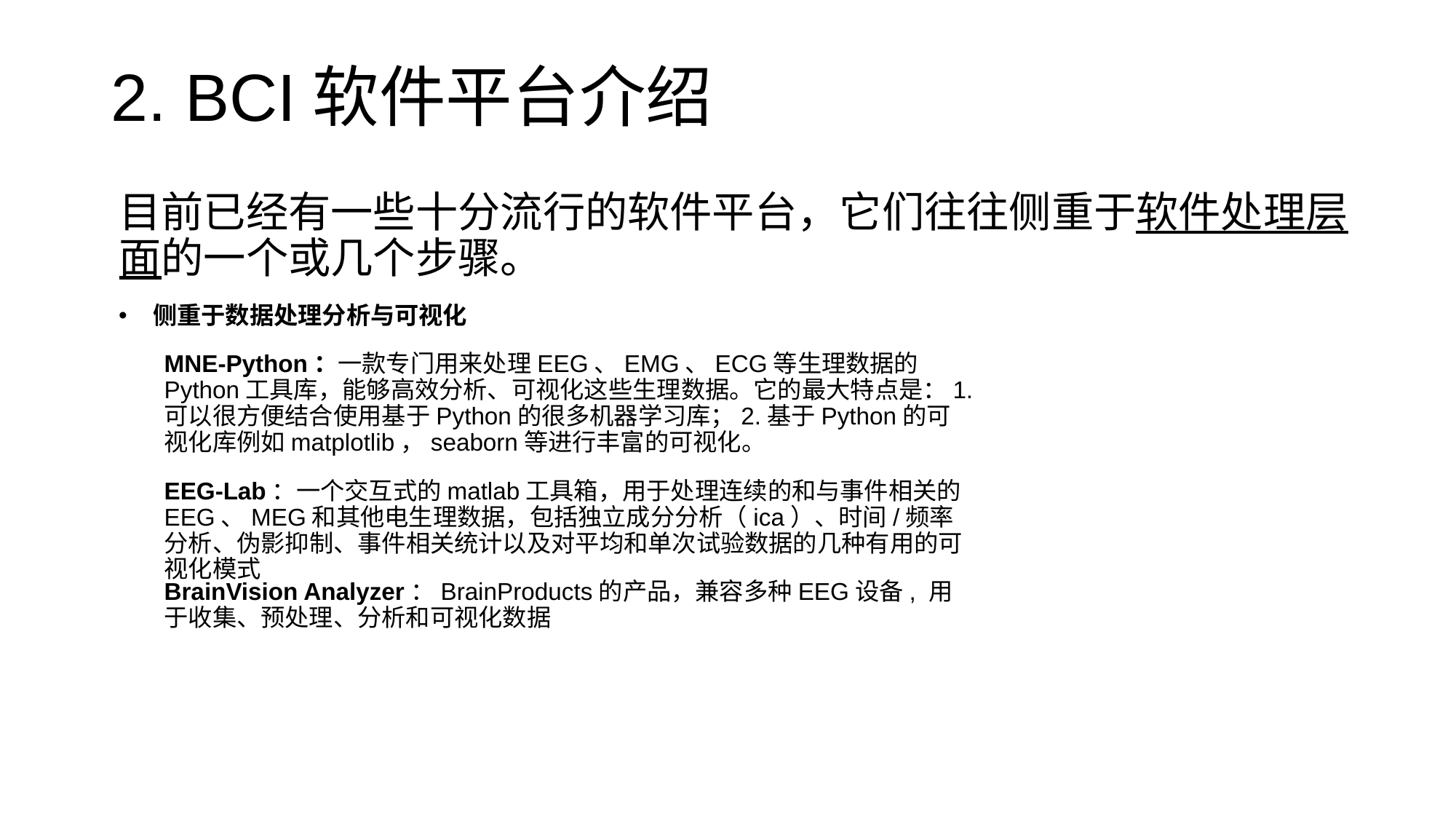

# 2. BCI软件平台介绍
目前已经有一些十分流行的软件平台，它们往往侧重于软件处理层面的一个或几个步骤。
侧重于数据处理分析与可视化
MNE-Python：一款专门用来处理EEG、EMG、ECG等生理数据的Python工具库，能够高效分析、可视化这些生理数据。它的最大特点是：1.可以很方便结合使用基于Python的很多机器学习库；2.基于Python的可视化库例如matplotlib，seaborn等进行丰富的可视化。
EEG-Lab：一个交互式的matlab工具箱，用于处理连续的和与事件相关的EEG、MEG和其他电生理数据，包括独立成分分析（ica）、时间/频率分析、伪影抑制、事件相关统计以及对平均和单次试验数据的几种有用的可视化模式
BrainVision Analyzer：BrainProducts的产品，兼容多种EEG设备, 用于收集、预处理、分析和可视化数据